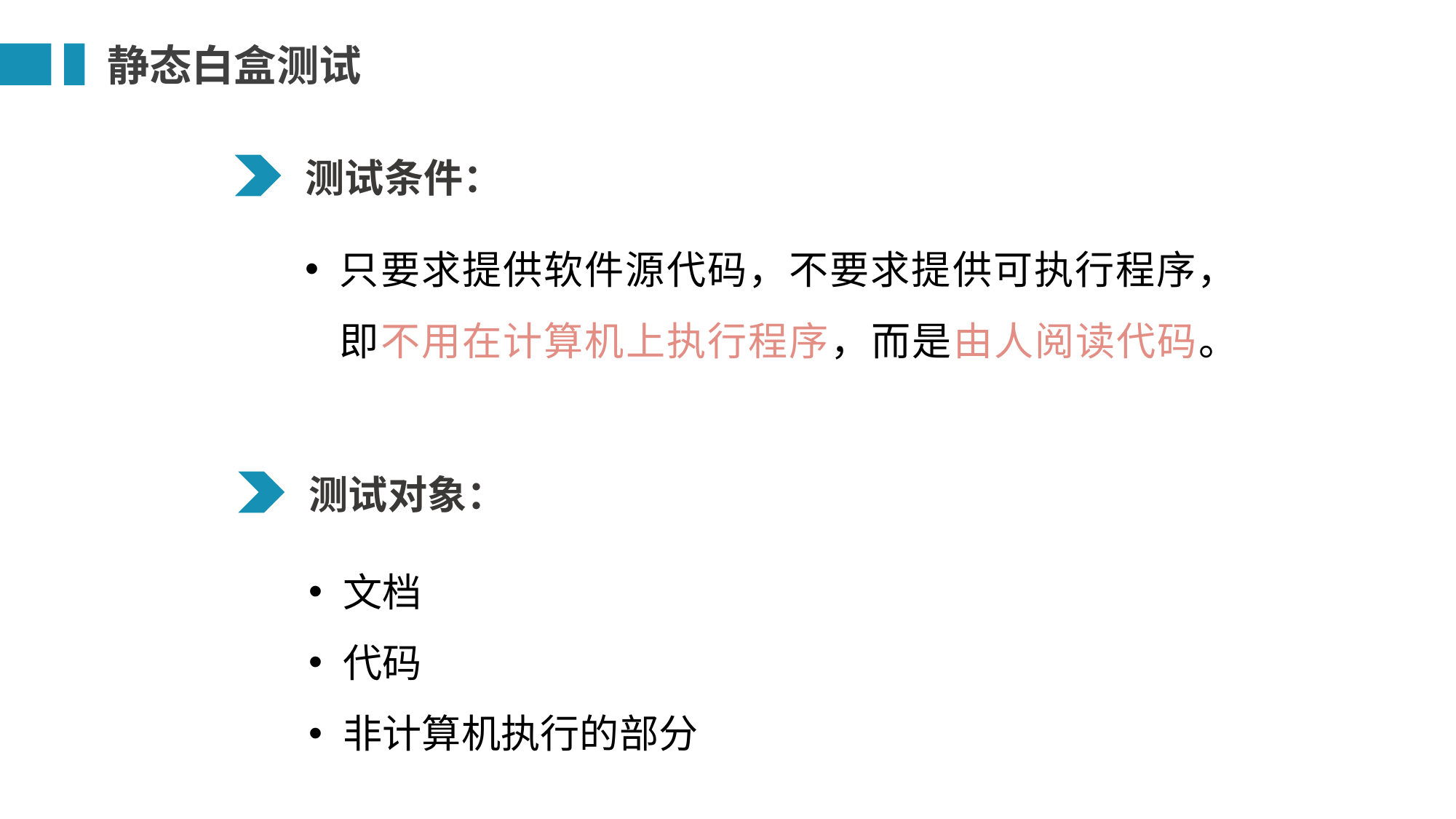

静态白盒测试

测试条件：

只要求提供软件源代码，不要求提供可执行程序，即不用在计算机上执行程序，而是由人阅读代码。
测试对象：

文档
代码
非计算机执行的部分
17